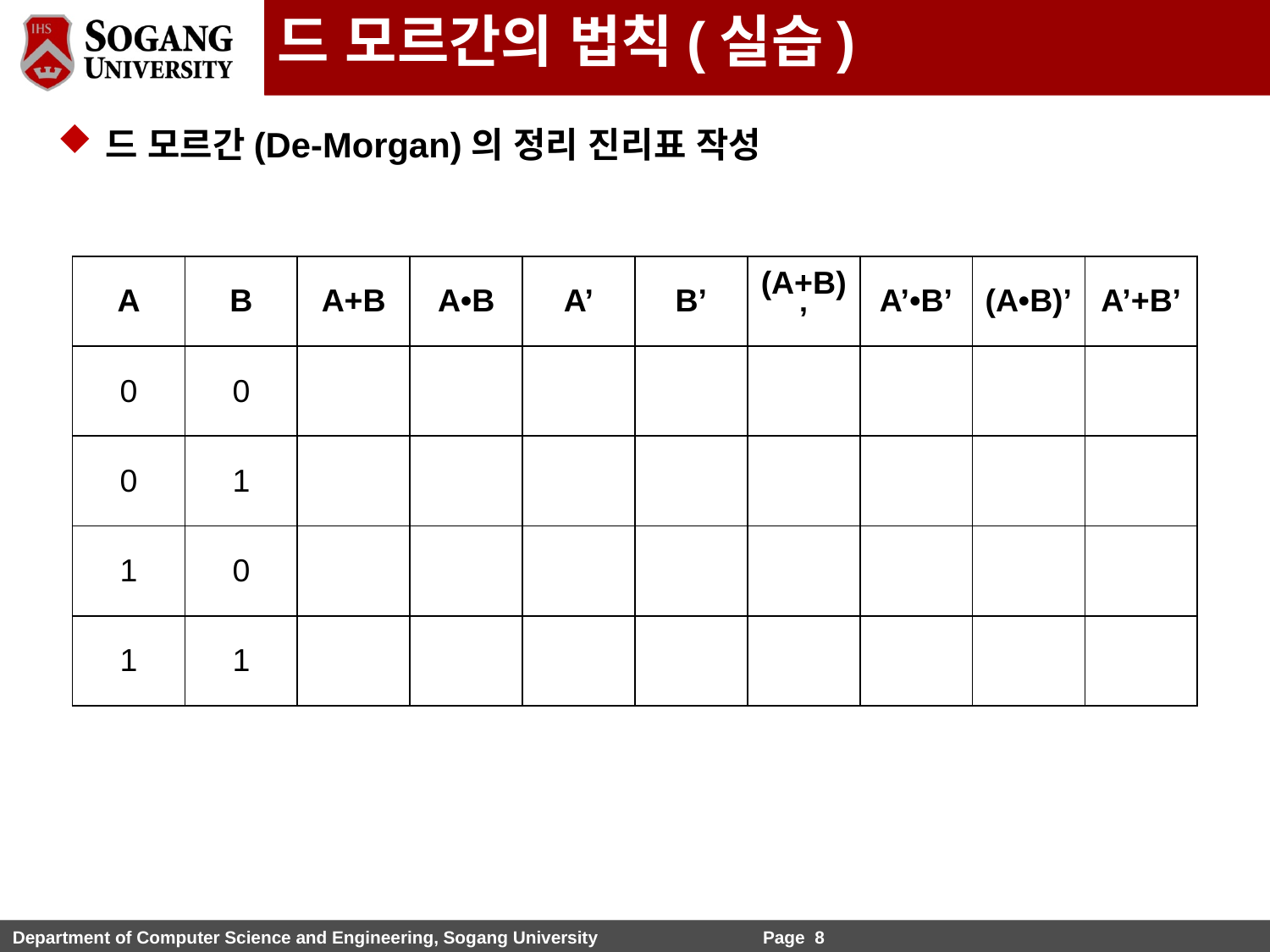

드 모르간의 법칙(실습)
드 모르간(De-Morgan)의 정리 진리표 작성

| A | B | A+B | A•B | A’ | B’ | (A+B)’ | A’•B’ | (A•B)’ | A’+B’ |
| --- | --- | --- | --- | --- | --- | --- | --- | --- | --- |
| 0 | 0 |  |  |  |  |  |  |  |  |
| 0 | 1 |  |  |  |  |  |  |  |  |
| 1 | 0 |  |  |  |  |  |  |  |  |
| 1 | 1 |  |  |  |  |  |  |  |  |